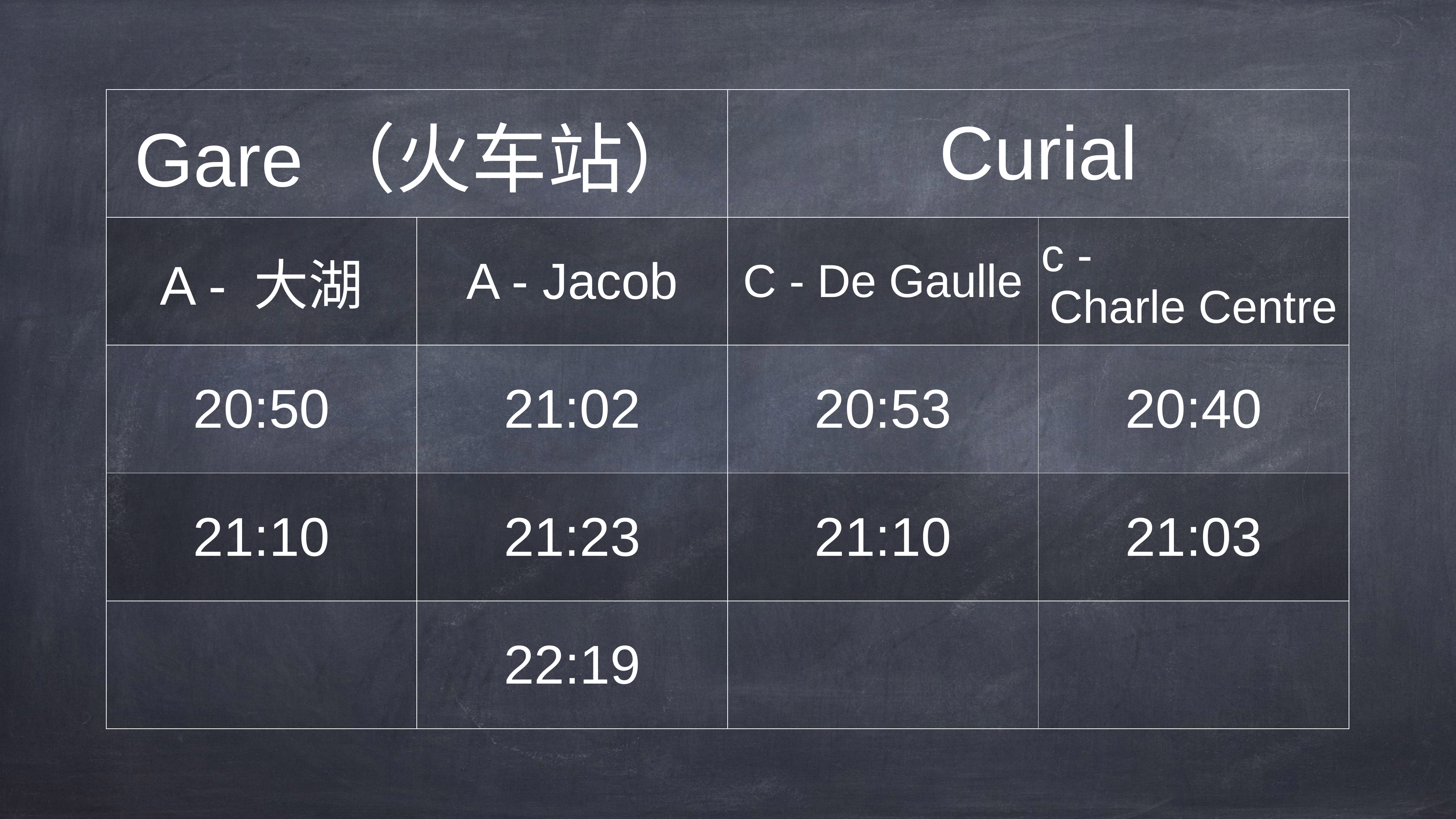

| Gare（火车站） |  | Curial |  |
| --- | --- | --- | --- |
| A - 大湖 | A - Jacob | C - De Gaulle | c - Charle Centre |
| 20:50 | 21:02 | 20:53 | 20:40 |
| 21:10 | 21:23 | 21:10 | 21:03 |
|  | 22:19 |  |  |